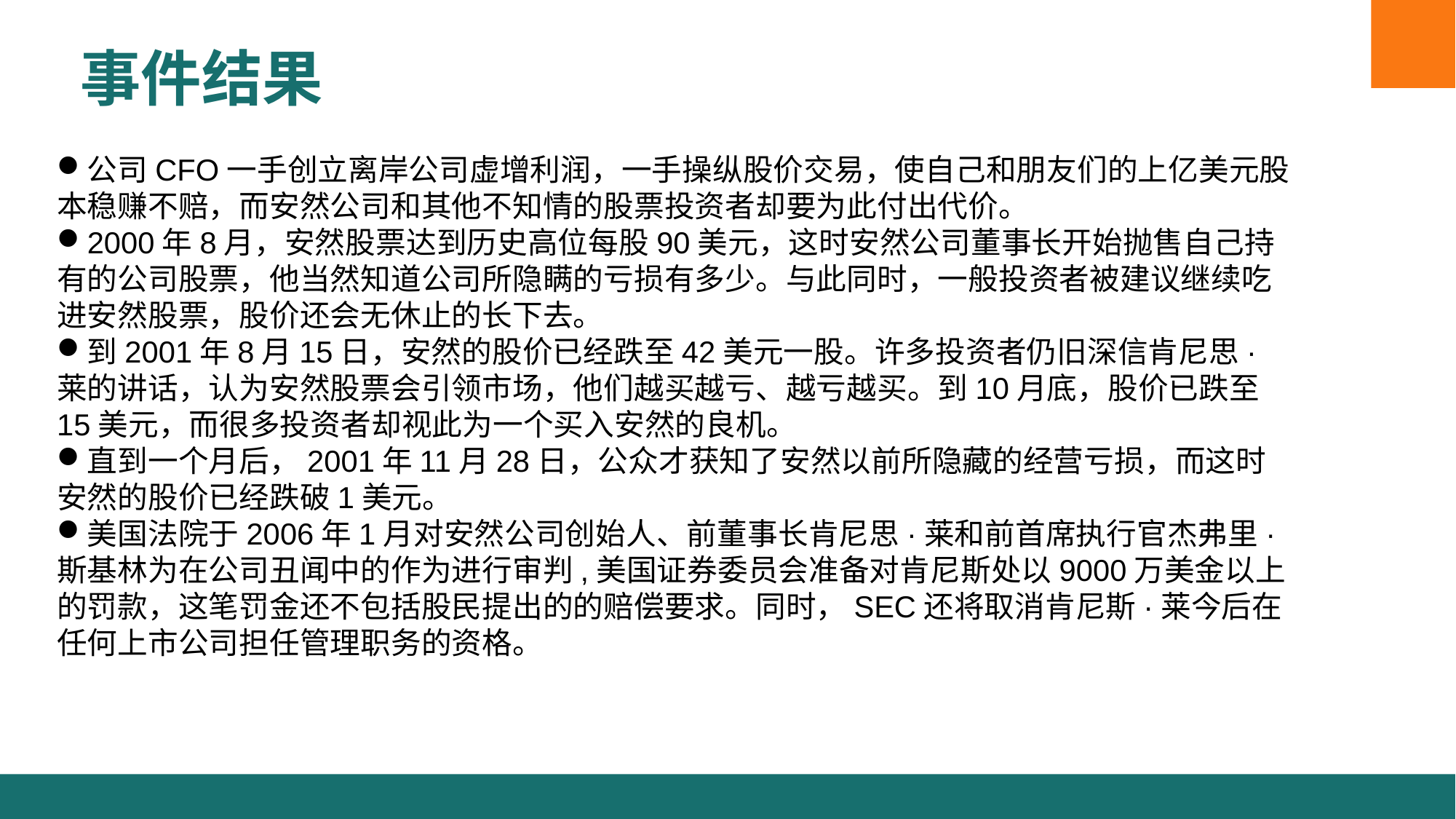

事件结果
公司CFO一手创立离岸公司虚增利润，一手操纵股价交易，使自己和朋友们的上亿美元股本稳赚不赔，而安然公司和其他不知情的股票投资者却要为此付出代价。
2000年8月，安然股票达到历史高位每股90美元，这时安然公司董事长开始抛售自己持有的公司股票，他当然知道公司所隐瞒的亏损有多少。与此同时，一般投资者被建议继续吃进安然股票，股价还会无休止的长下去。
到2001年8月15日，安然的股价已经跌至42美元一股。许多投资者仍旧深信肯尼思·莱的讲话，认为安然股票会引领市场，他们越买越亏、越亏越买。到10月底，股价已跌至15美元，而很多投资者却视此为一个买入安然的良机。
直到一个月后，2001年11月28日，公众才获知了安然以前所隐藏的经营亏损，而这时安然的股价已经跌破1美元。
美国法院于2006年1月对安然公司创始人、前董事长肯尼思·莱和前首席执行官杰弗里·斯基林为在公司丑闻中的作为进行审判,美国证券委员会准备对肯尼斯处以9000万美金以上的罚款，这笔罚金还不包括股民提出的的赔偿要求。同时，SEC还将取消肯尼斯·莱今后在任何上市公司担任管理职务的资格。